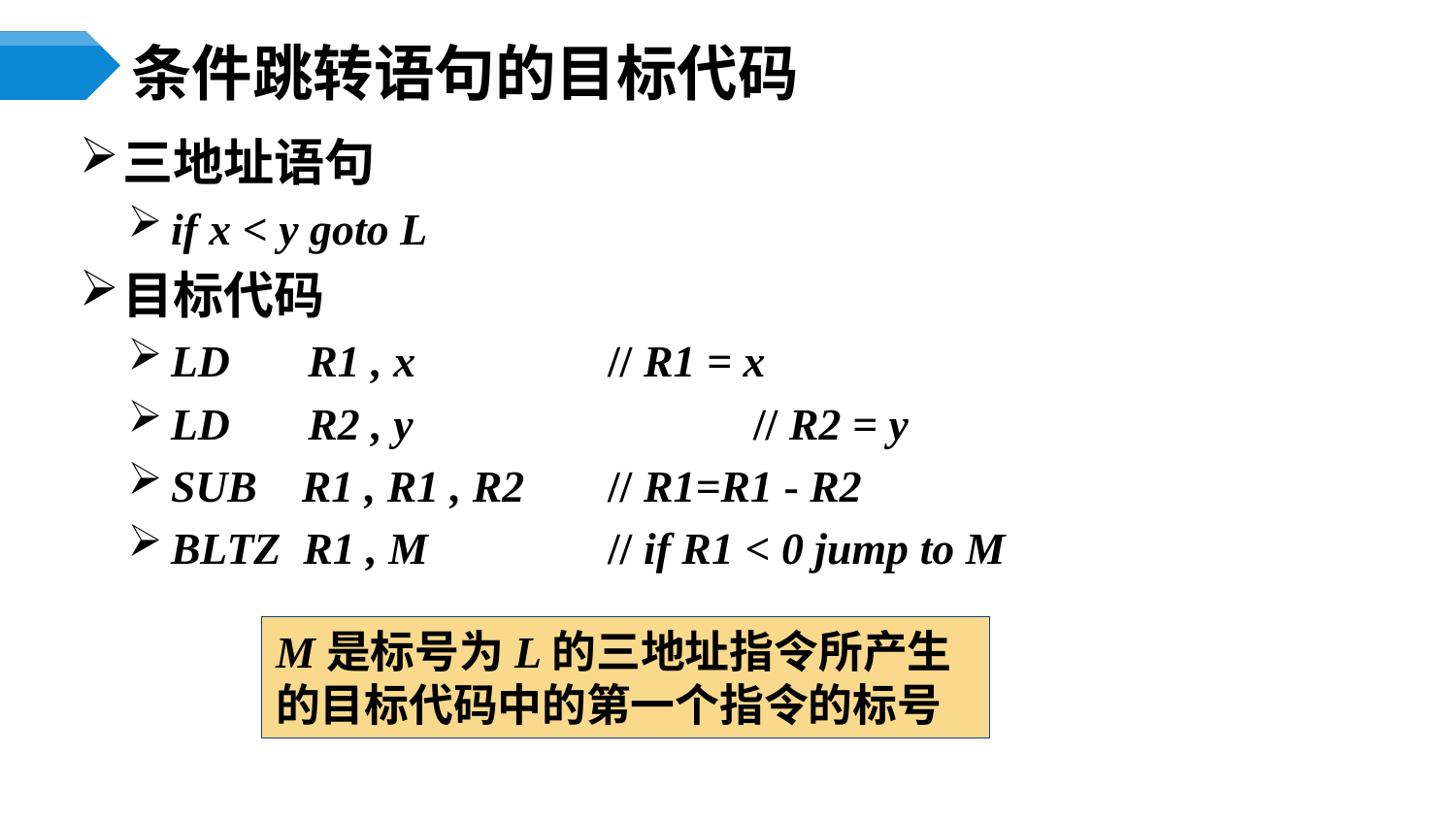

# 条件跳转语句的目标代码
三地址语句
if x < y goto L
目标代码
LD       R1 , x	            	// R1 = x
LD       R2 , y         		// R2 = y
SUB    R1 , R1 , R2	// R1=R1 - R2
BLTZ  R1 , M		// if R1 < 0 jump to M

M是标号为L的三地址指令所产生的目标代码中的第一个指令的标号